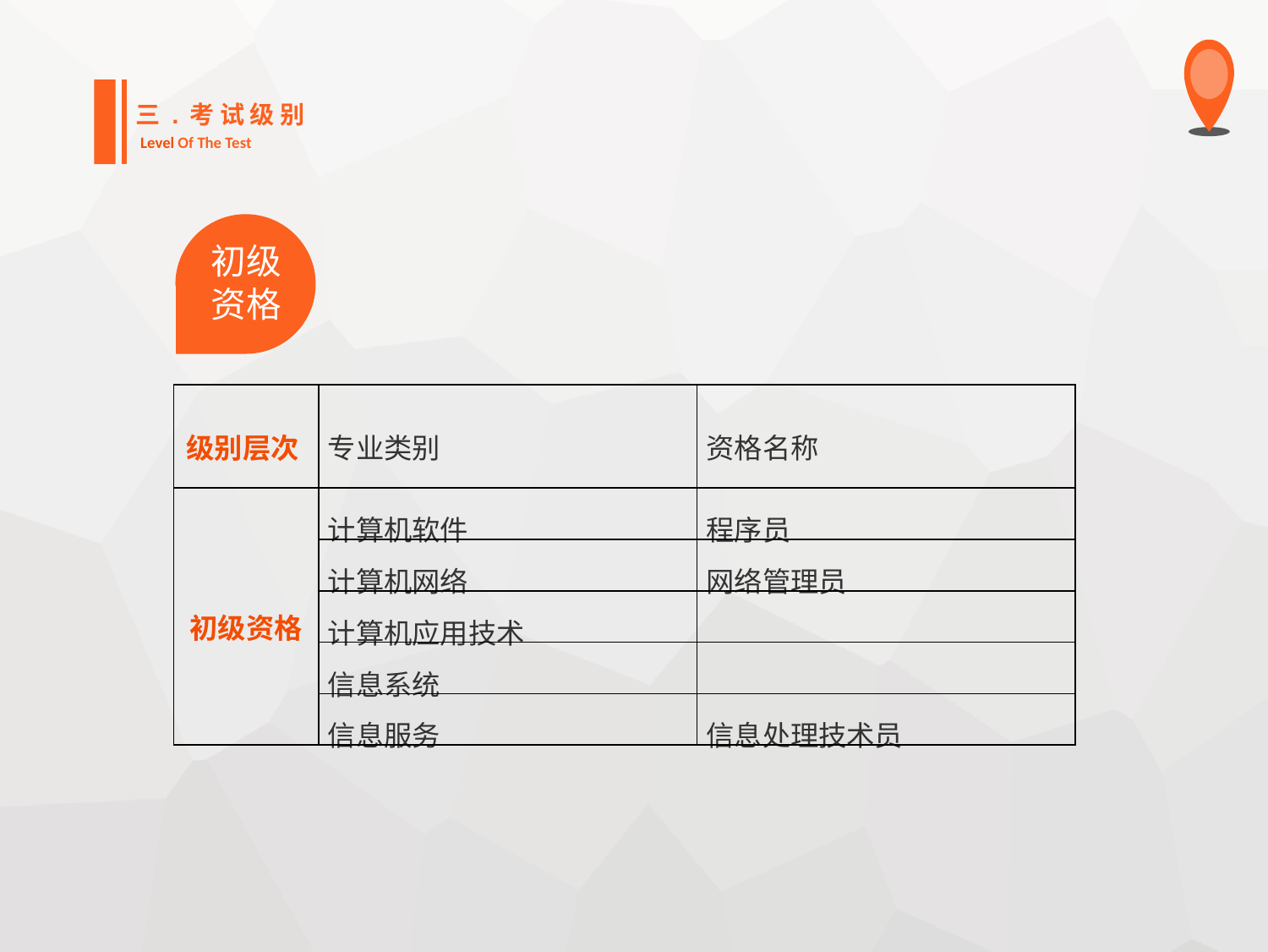

三.考试级别
Level Of The Test

初级资格
| 级别层次 | 专业类别 | 资格名称 |
| --- | --- | --- |
| 初级资格 | 计算机软件 | 程序员 |
|  | 计算机网络 | 网络管理员 |
|  | 计算机应用技术 |  |
|  | 信息系统 |  |
|  | 信息服务 | 信息处理技术员 |